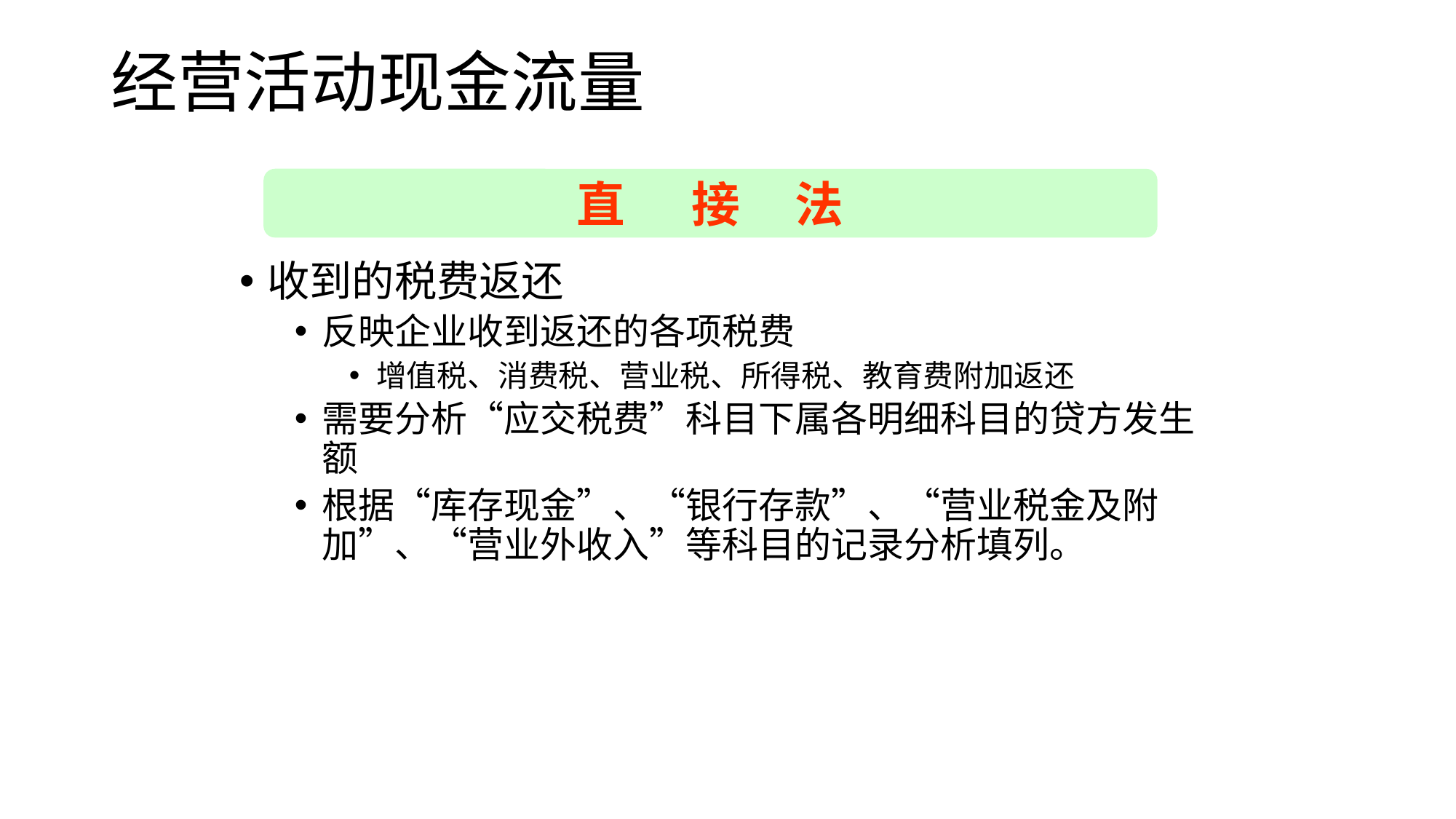

# 经营活动现金流量
直      接     法
收到的税费返还
反映企业收到返还的各项税费
增值税、消费税、营业税、所得税、教育费附加返还
需要分析“应交税费”科目下属各明细科目的贷方发生额
根据“库存现金”、“银行存款”、“营业税金及附加”、“营业外收入”等科目的记录分析填列。
2023/3/30
32